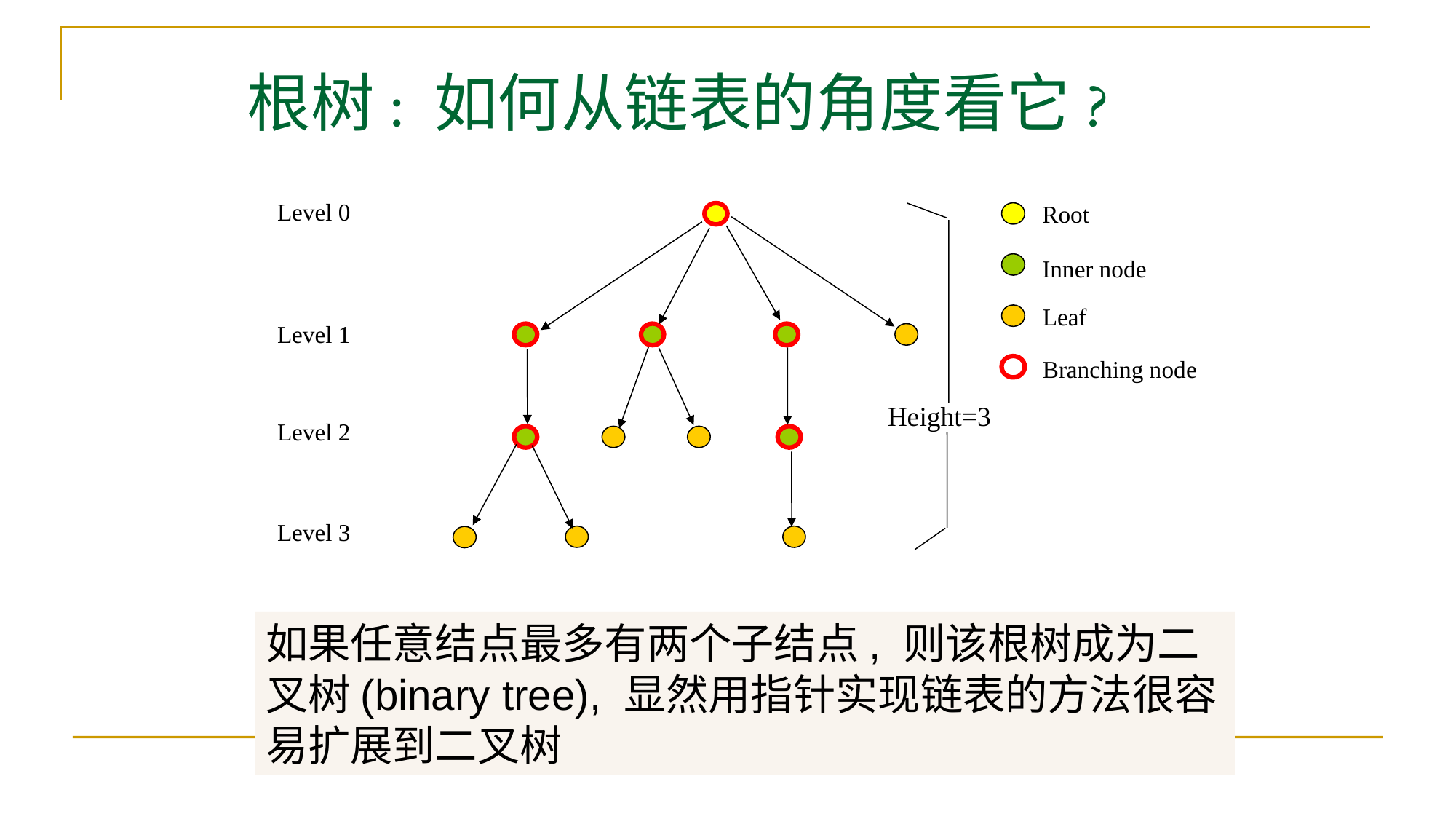

# 根树: 如何从链表的角度看它?
Level 0
Root

Inner node

Leaf

Level 1

Branching node

Height=3
Level 2

Level 3

如果任意结点最多有两个子结点, 则该根树成为二叉树(binary tree), 显然用指针实现链表的方法很容易扩展到二叉树